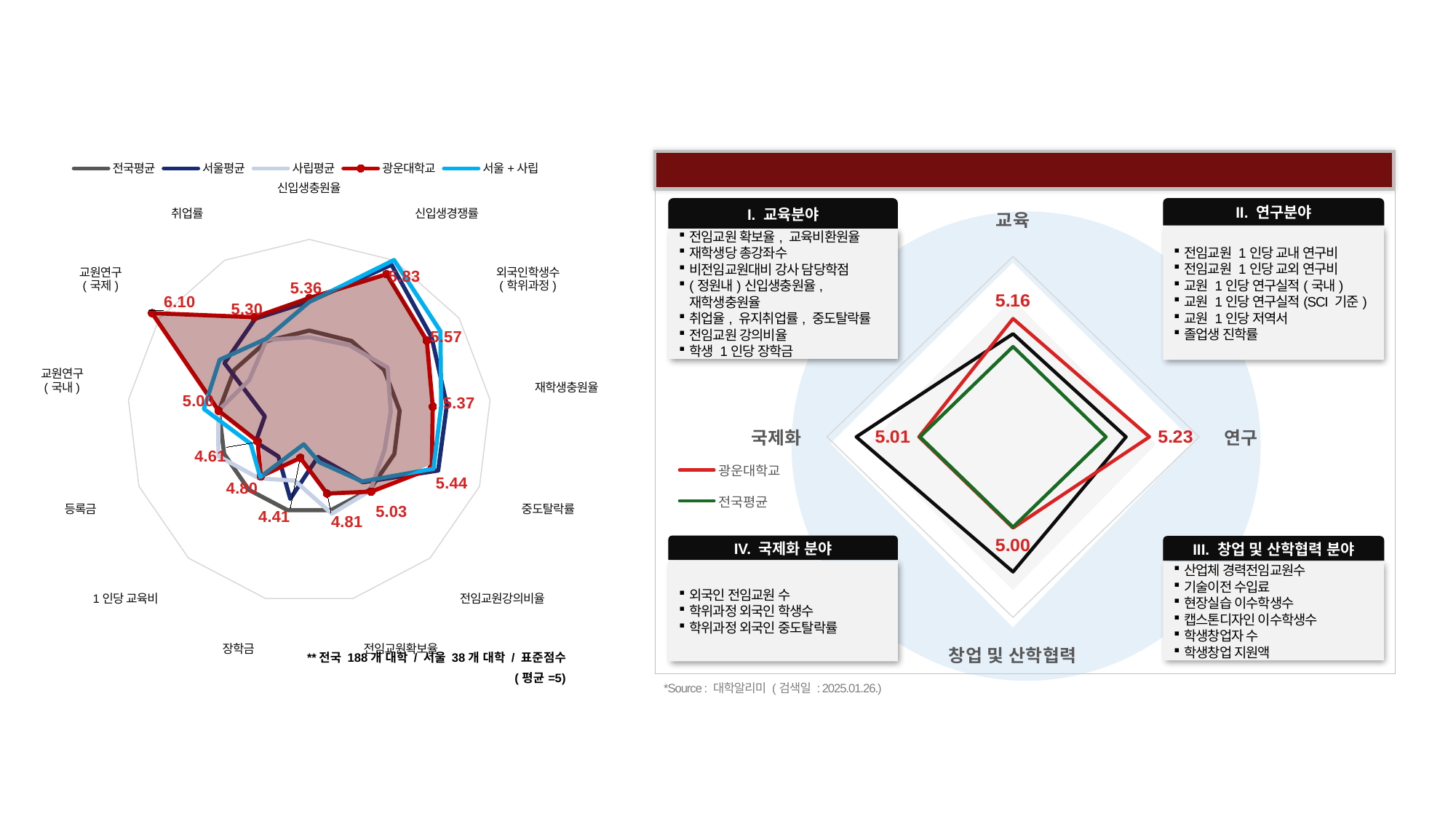

### Chart

| Category | 전국평균 | 서울평균 | 사립평균 | 광운대학교 | 서울+사립 |
|---|---|---|---|---|---|
| 신입생충원율 | 5.000000000000001 | 5.318226232794 | 4.927843669543284 | 5.357363100743093 | 5.313139551803456 |
| 신입생경쟁률 | 5.000000000000002 | 5.944506160592647 | 4.947796257796978 | 5.8276628636035746 | 6.003925644405821 |
| 외국인학생수
(학위과정) | 5.000000000000001 | 5.63222152363547 | 5.045817312555504 | 5.568398328444883 | 5.74967846136865 |
| 재학생충원율 | 4.999999999999996 | 5.522223413658074 | 4.901109074354075 | 5.366039155678283 | 5.459930604582898 |
| 중도탈락률 | 5.000000000000001 | 5.513901686449577 | 4.883664838377624 | 5.438668421056982 | 5.458719413050588 |
| 전임교원강의비율 | 5.000000000000002 | 4.888725479837354 | 5.011341686154522 | 5.0266847437131705 | 4.877158632612798 |
| 전임교원확보율 | 4.999999999999996 | 4.398421830621371 | 5.039983886568522 | 4.812582343433782 | 4.4581776962335224 |
| 장학금 | 5.000000000000002 | 4.872664757728562 | 4.666416326454046 | 4.409826826265778 | 4.255851877629117 |
| 1인당 교육비 | 5.000000000000004 | 4.510913835898376 | 4.831854270618621 | 4.801321733522399 | 4.812016210091513 |
| 등록금 | 4.9999999999999964 | 4.629555832762322 | 5.067166721722961 | 4.606794932131797 | 4.6869011197794554 |
| 교원연구
(국내) | 4.999999999999999 | 4.491866346980805 | 5.007137771634971 | 5.003702552493762 | 5.166285834535122 |
| 교원연구
(국제) | 5.0 | 5.1315412182160545 | 4.8018099487898285 | 6.0976246532820175 | 5.195609257298986 |
| 취업률 | 4.999999999999999 | 5.276217783934069 | 5.013424824680427 | 5.295178289287853 | 5.026072286116375 |
광운대학교 역량 영역별 분석

### Chart

| Category | 서울평균 | 광운대학교 | 전국평균 |
|---|---|---|---|
| 교육 | 5.070899248274259 | 5.155039935562492 | 5.0 |
| 연구 | 5.107588707247331 | 5.233173802376181 | 5.0 |
| 창업 및 산학협력 | 5.247800301832262 | 5.004859809322865 | 5.0 |
| 국제화 | 5.3422246667723154 | 5.005343913501778 | 5.0 |
I. 교육분야
전임교원 확보율, 교육비환원율
재학생당 총강좌수
비전임교원대비 강사 담당학점
(정원내)신입생충원율, 재학생충원율
취업율, 유지취업률, 중도탈락률
전임교원 강의비율
학생 1인당 장학금
II. 연구분야
전임교원 1인당 교내 연구비
전임교원 1인당 교외 연구비
교원 1인당 연구실적(국내)
교원 1인당 연구실적(SCI 기준)
교원 1인당 저역서
졸업생 진학률
가

IV. 국제화 분야
외국인 전임교원 수
학위과정 외국인 학생수
학위과정 외국인 중도탈락률
III. 창업 및 산학협력 분야
산업체 경력전임교원수
기술이전 수입료
현장실습 이수학생수
캡스톤디자인 이수학생수
학생창업자 수
학생창업 지원액

*Source : 대학알리미 (검색일 : 2025.01.26.)